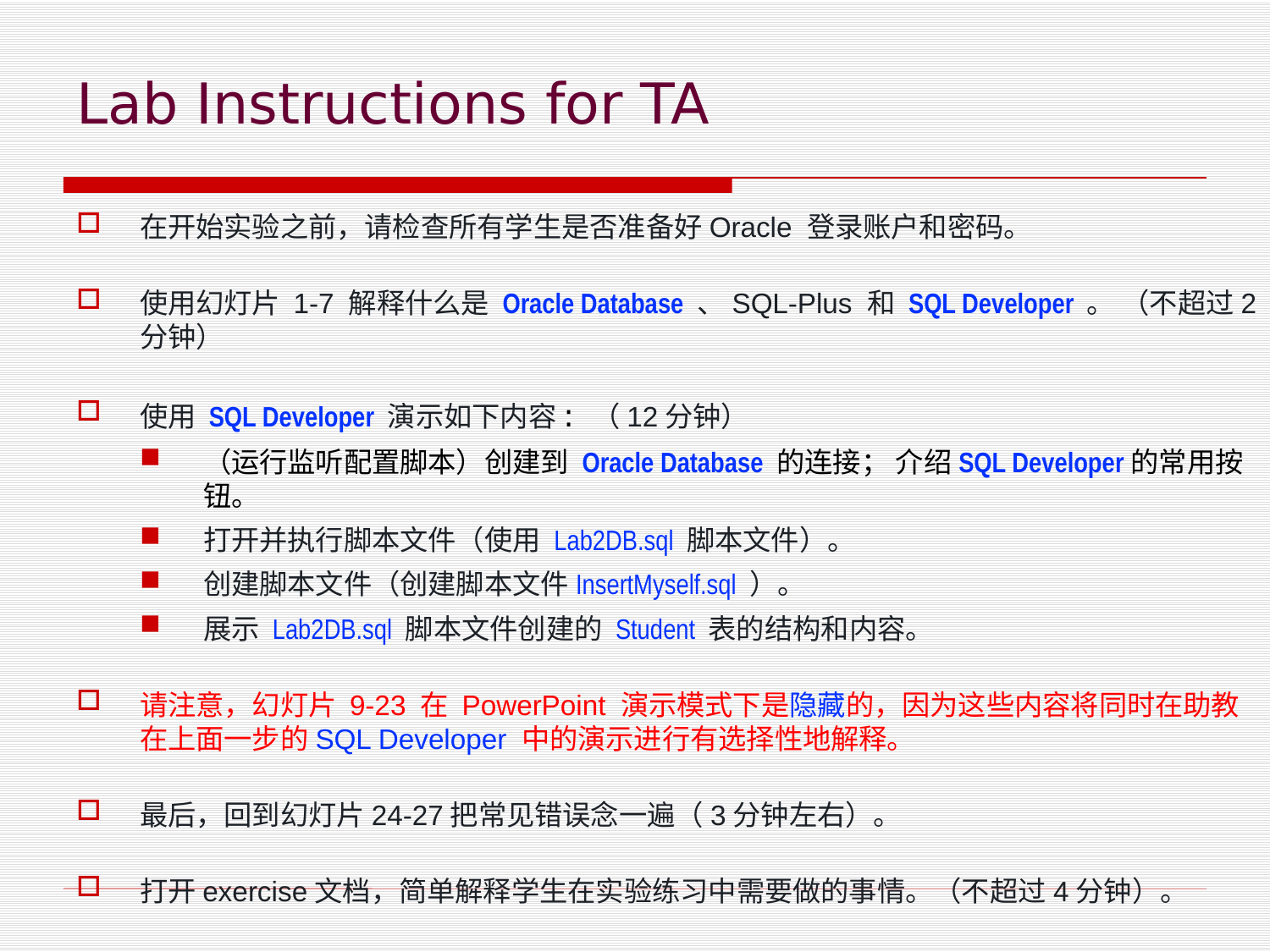

# Lab Instructions for TA
在开始实验之前，请检查所有学生是否准备好Oracle 登录账户和密码。
使用幻灯片 1-7 解释什么是 Oracle Database 、SQL-Plus 和 SQL Developer 。 （不超过2分钟）
使用 SQL Developer 演示如下内容: （12分钟）
（运行监听配置脚本）创建到 Oracle Database 的连接； 介绍SQL Developer的常用按钮。
打开并执行脚本文件（使用 Lab2DB.sql 脚本文件）。
创建脚本文件（创建脚本文件InsertMyself.sql ）。
展示 Lab2DB.sql 脚本文件创建的 Student 表的结构和内容。
请注意，幻灯片 9-23 在 PowerPoint 演示模式下是隐藏的，因为这些内容将同时在助教在上面一步的SQL Developer 中的演示进行有选择性地解释。
最后，回到幻灯片24-27把常见错误念一遍（3分钟左右）。
打开exercise文档，简单解释学生在实验练习中需要做的事情。（不超过4分钟）。